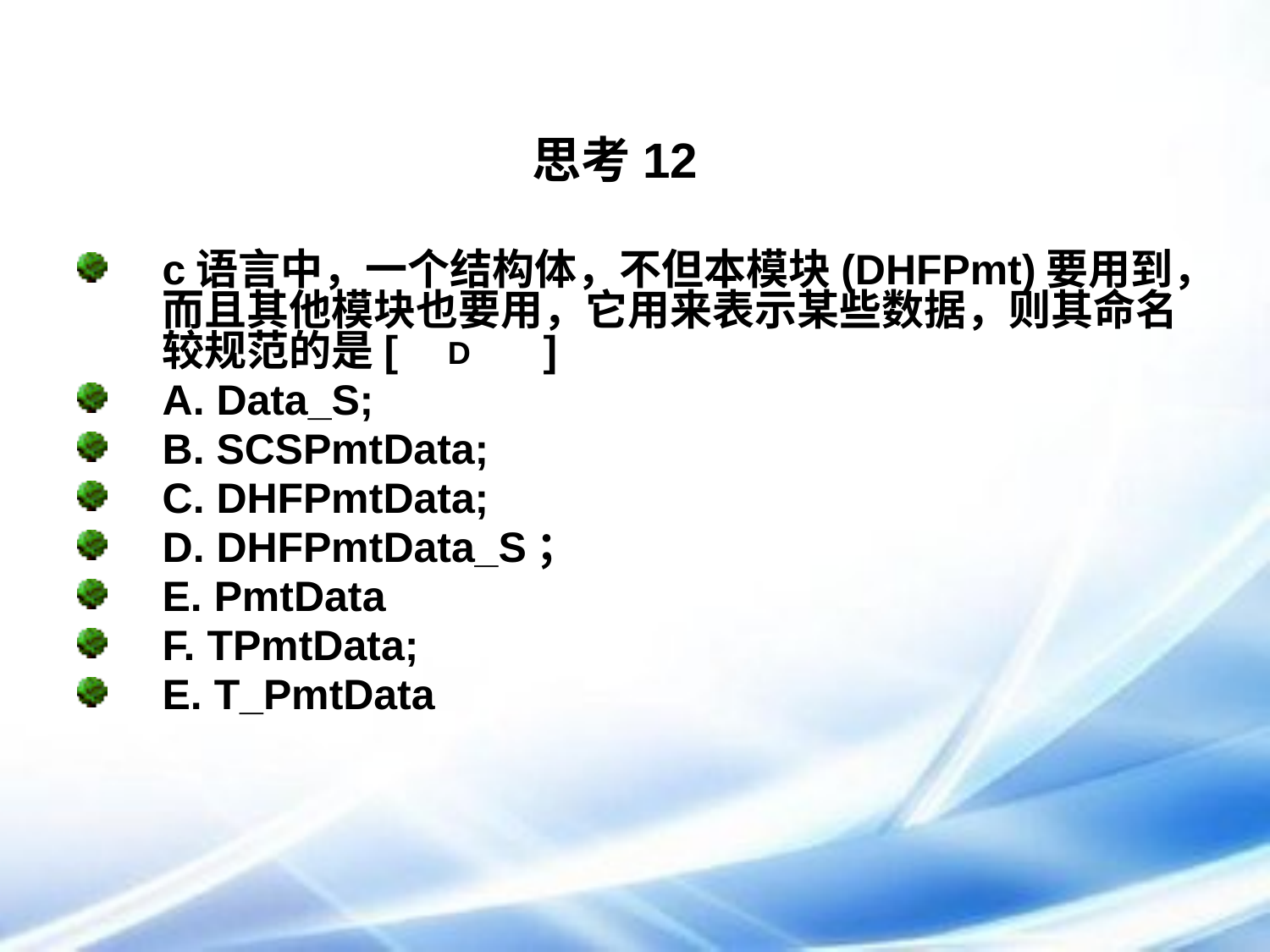

思考12
c语言中，一个结构体，不但本模块(DHFPmt)要用到，而且其他模块也要用，它用来表示某些数据，则其命名较规范的是[		]
A. Data_S;
B. SCSPmtData;
C. DHFPmtData;
D. DHFPmtData_S；
E. PmtData
F. TPmtData;
E. T_PmtData
D